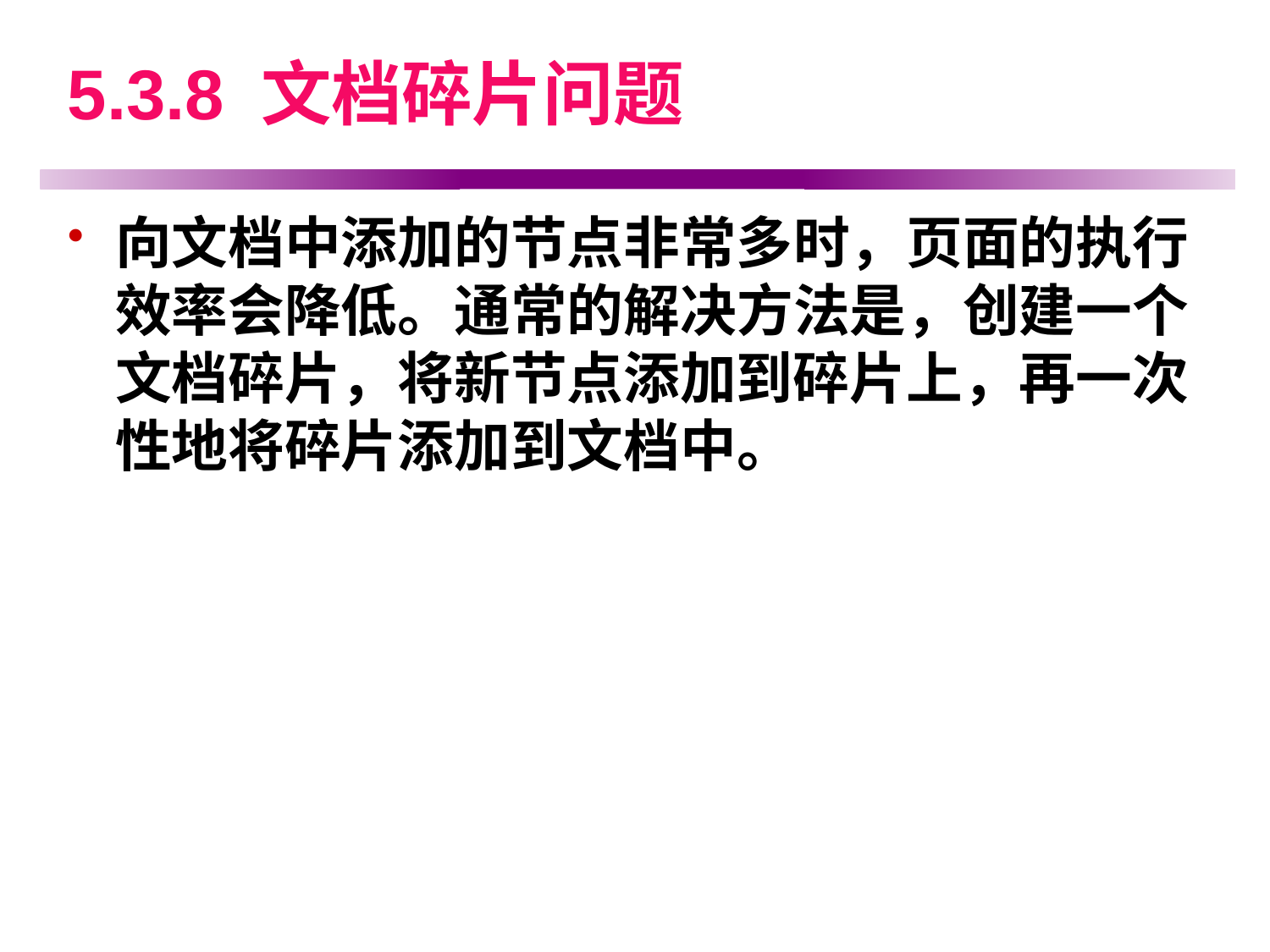

# 5.3.8 文档碎片问题
向文档中添加的节点非常多时，页面的执行效率会降低。通常的解决方法是，创建一个文档碎片，将新节点添加到碎片上，再一次性地将碎片添加到文档中。